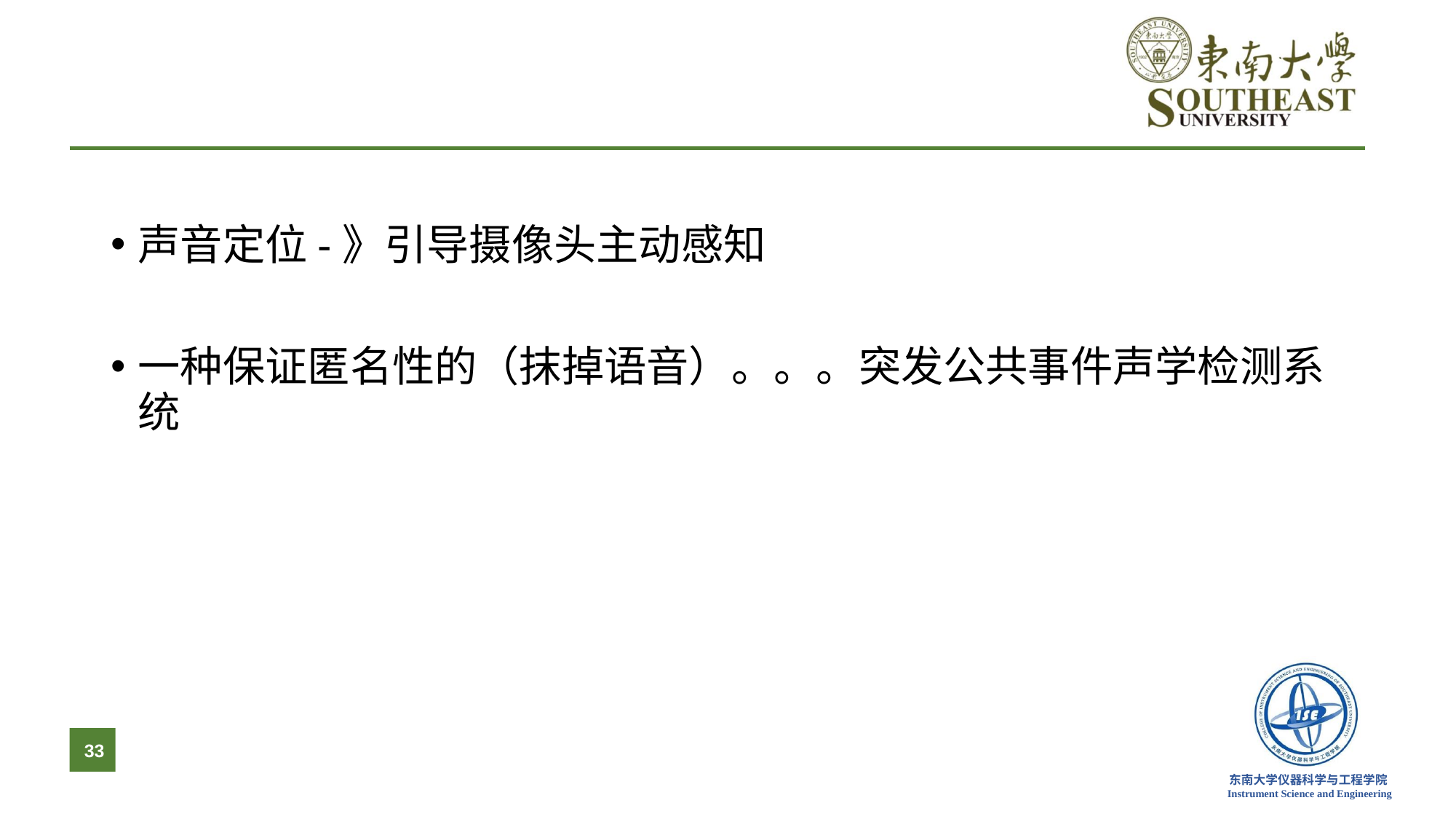

#
声音定位-》引导摄像头主动感知

一种保证匿名性的（抹掉语音）。。。突发公共事件声学检测系统

33